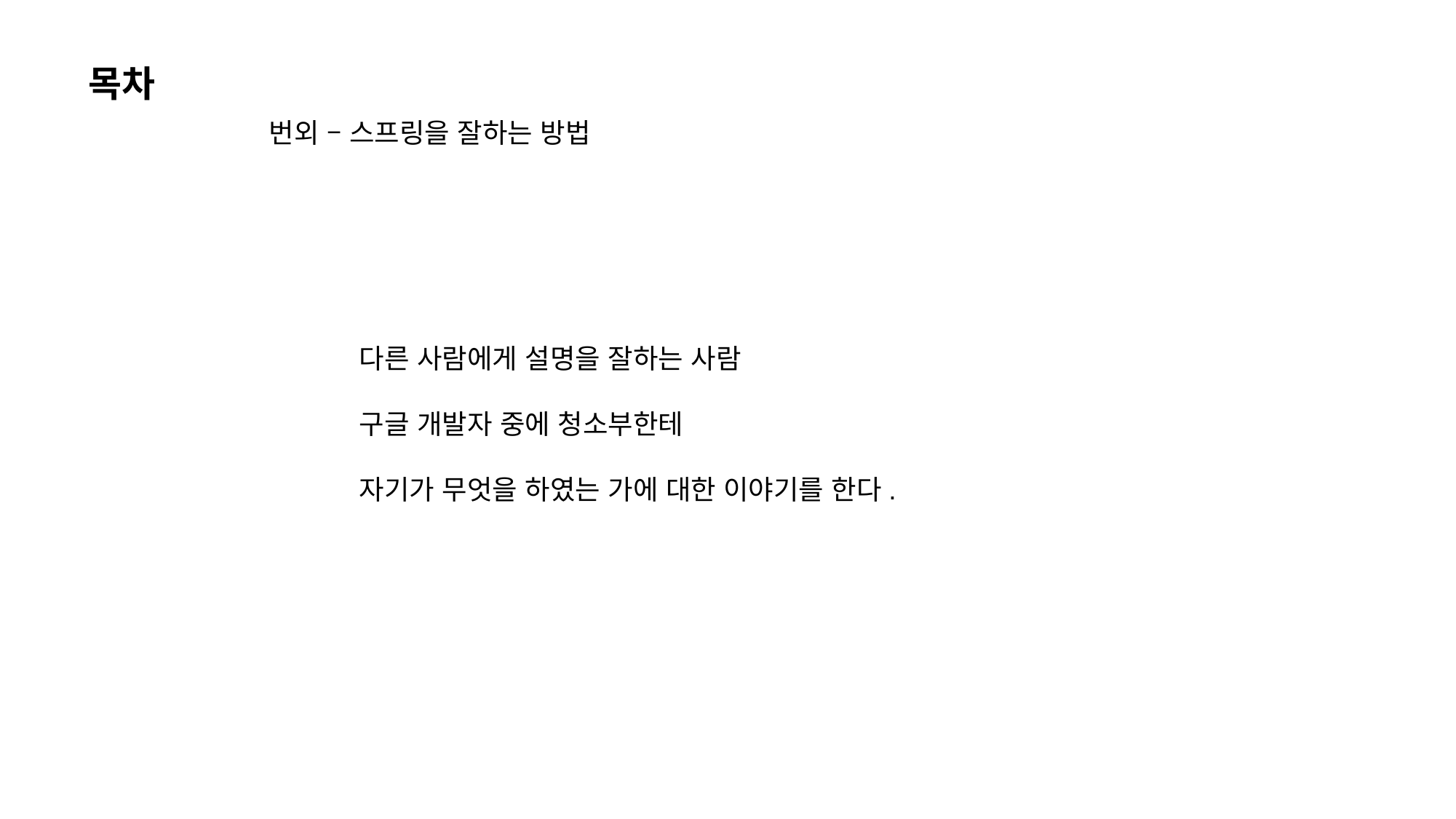

목차
번외 – 스프링을 잘하는 방법
다른 사람에게 설명을 잘하는 사람

구글 개발자 중에 청소부한테

자기가 무엇을 하였는 가에 대한 이야기를 한다.